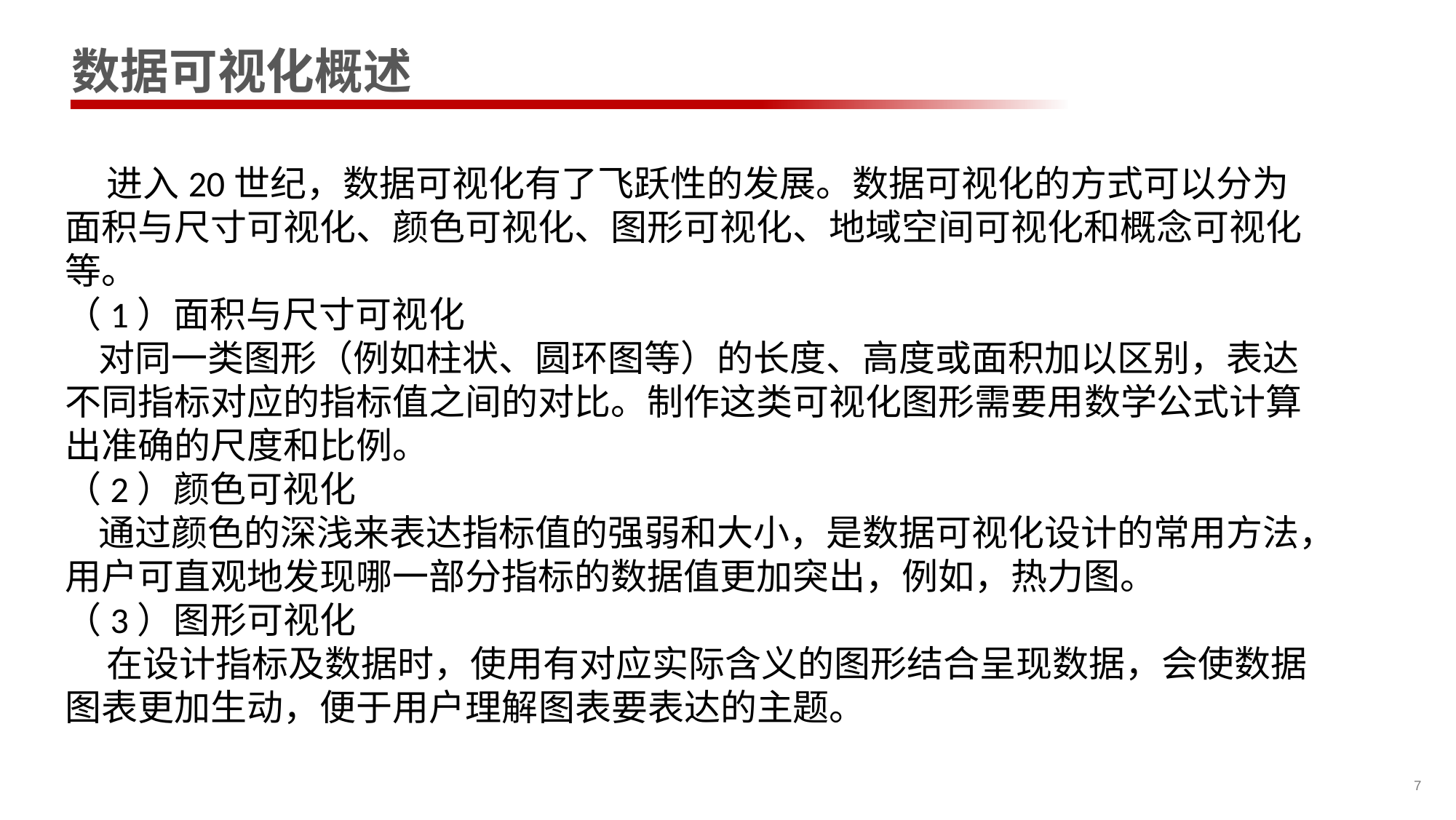

# 数据可视化概述

    进入20世纪，数据可视化有了飞跃性的发展。数据可视化的方式可以分为面积与尺寸可视化、颜色可视化、图形可视化、地域空间可视化和概念可视化等。
（1）面积与尺寸可视化
   对同一类图形（例如柱状、圆环图等）的长度、高度或面积加以区别，表达不同指标对应的指标值之间的对比。制作这类可视化图形需要用数学公式计算出准确的尺度和比例。
（2）颜色可视化
   通过颜色的深浅来表达指标值的强弱和大小，是数据可视化设计的常用方法，用户可直观地发现哪一部分指标的数据值更加突出，例如，热力图。
（3）图形可视化
    在设计指标及数据时，使用有对应实际含义的图形结合呈现数据，会使数据图表更加生动，便于用户理解图表要表达的主题。

7